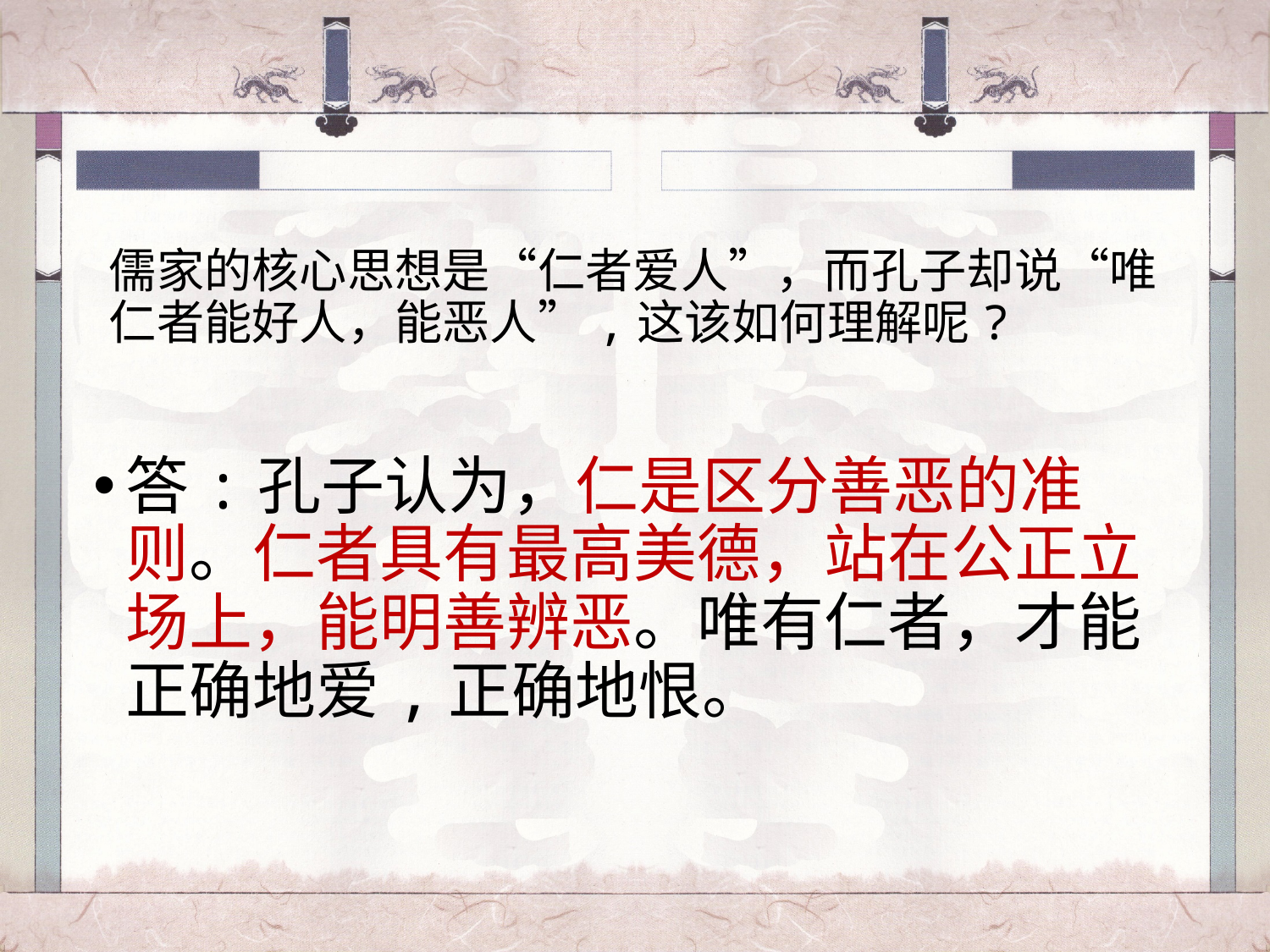

# 儒家的核心思想是“仁者爱人”，而孔子却说“唯仁者能好人，能恶人”,这该如何理解呢?
答:孔子认为，仁是区分善恶的准则。仁者具有最高美德，站在公正立场上，能明善辨恶。唯有仁者，才能正确地爱,正确地恨。